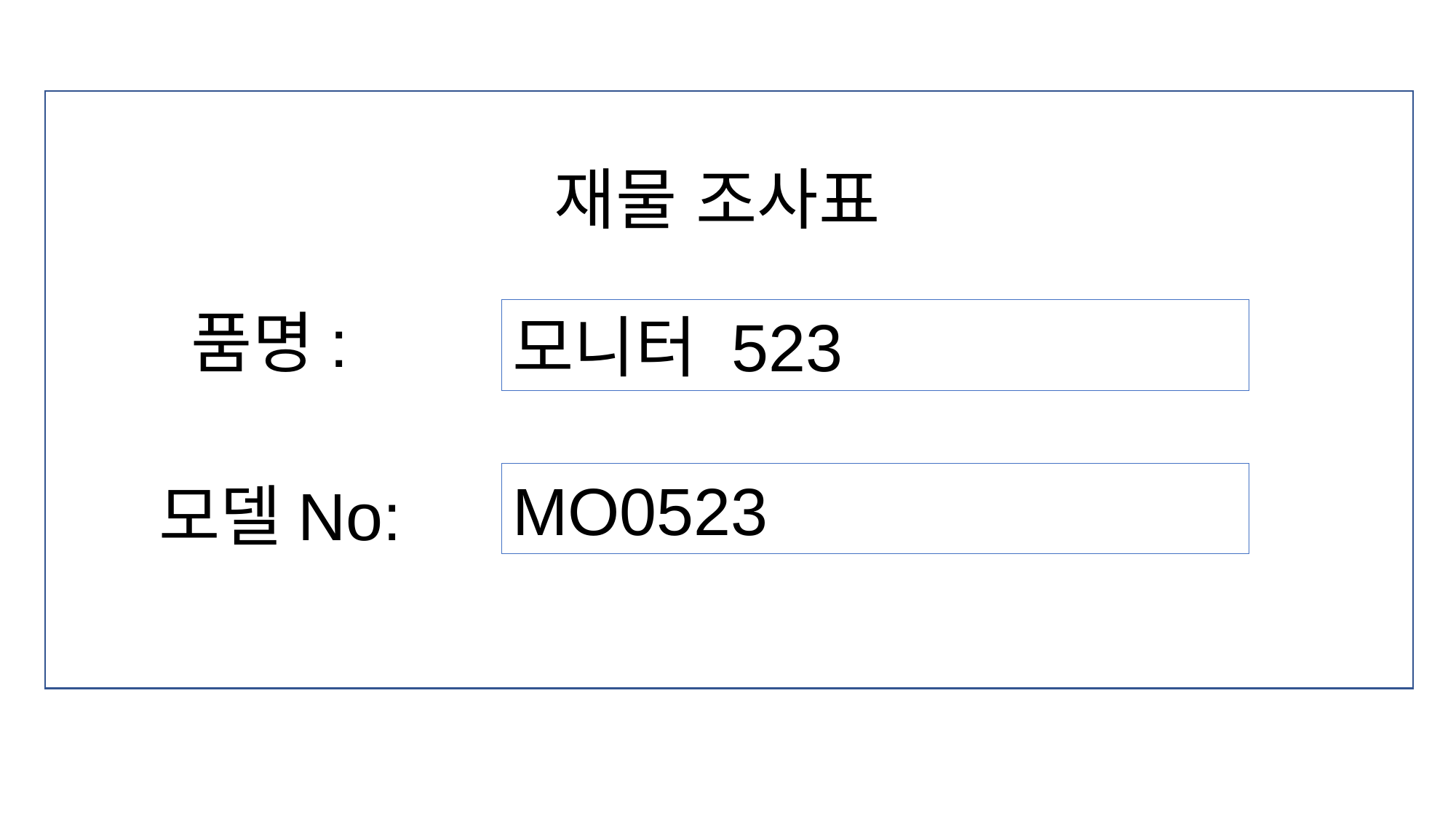

재물 조사표
품명:
모니터 523
MO0523
모델No: